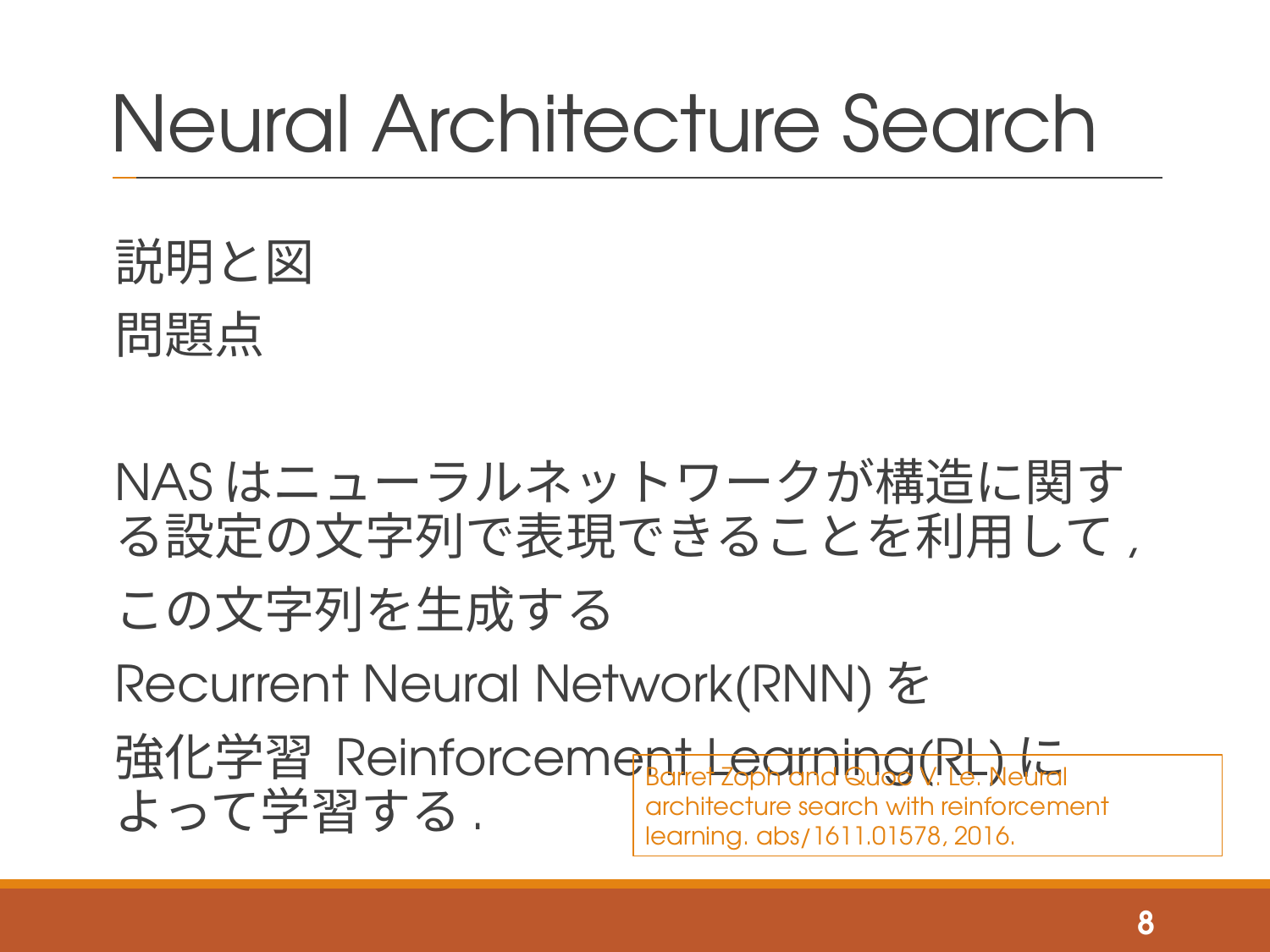

# Neural Architecture Search
説明と図
問題点

NASはニューラルネットワークが構造に関する設定の文字列で表現できることを利用して,
この文字列を生成する
Recurrent Neural Network(RNN)を
強化学習 Reinforcement Learning(RL)によって学習する.
Barret Zoph and Quoc V. Le. Neural architecture search with reinforcement learning. abs/1611.01578, 2016.
8